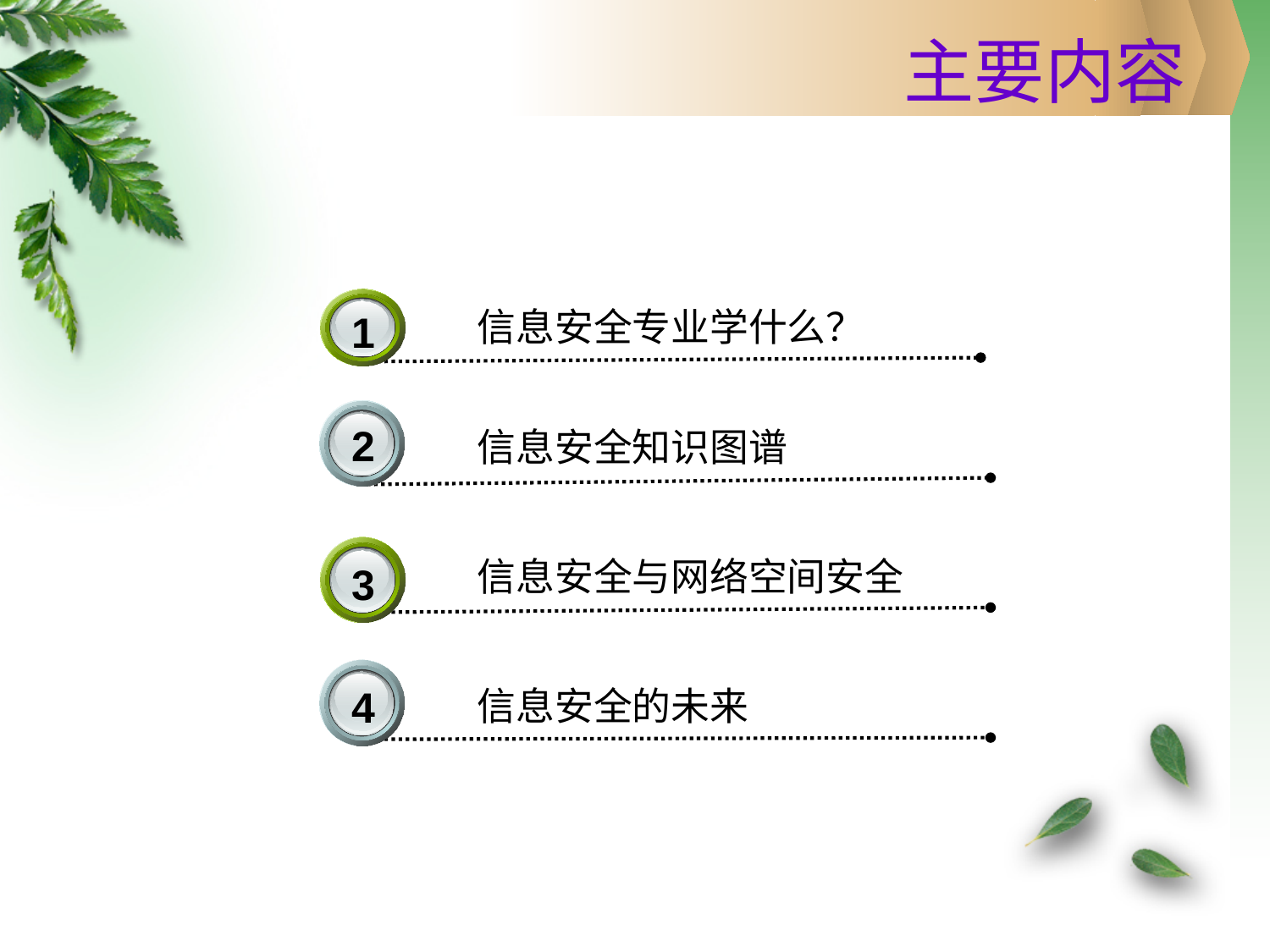

主要内容

1
信息安全专业学什么？

2
信息安全知识图谱

3
信息安全与网络空间安全

4
信息安全的未来

2